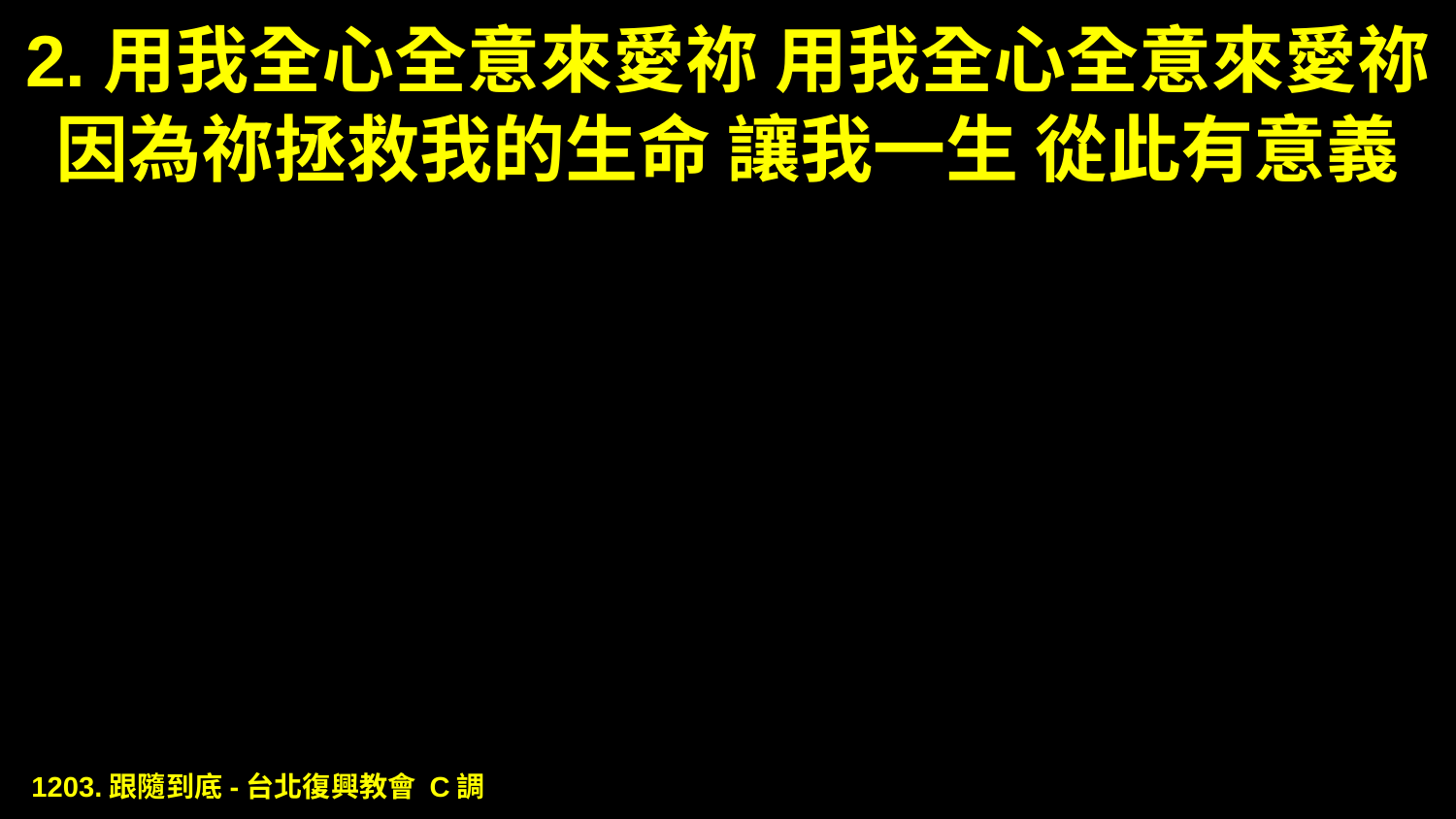

# 2.用我全心全意來愛祢 用我全心全意來愛祢 因為祢拯救我的生命 讓我一生 從此有意義
1203.跟隨到底-台北復興教會 C調